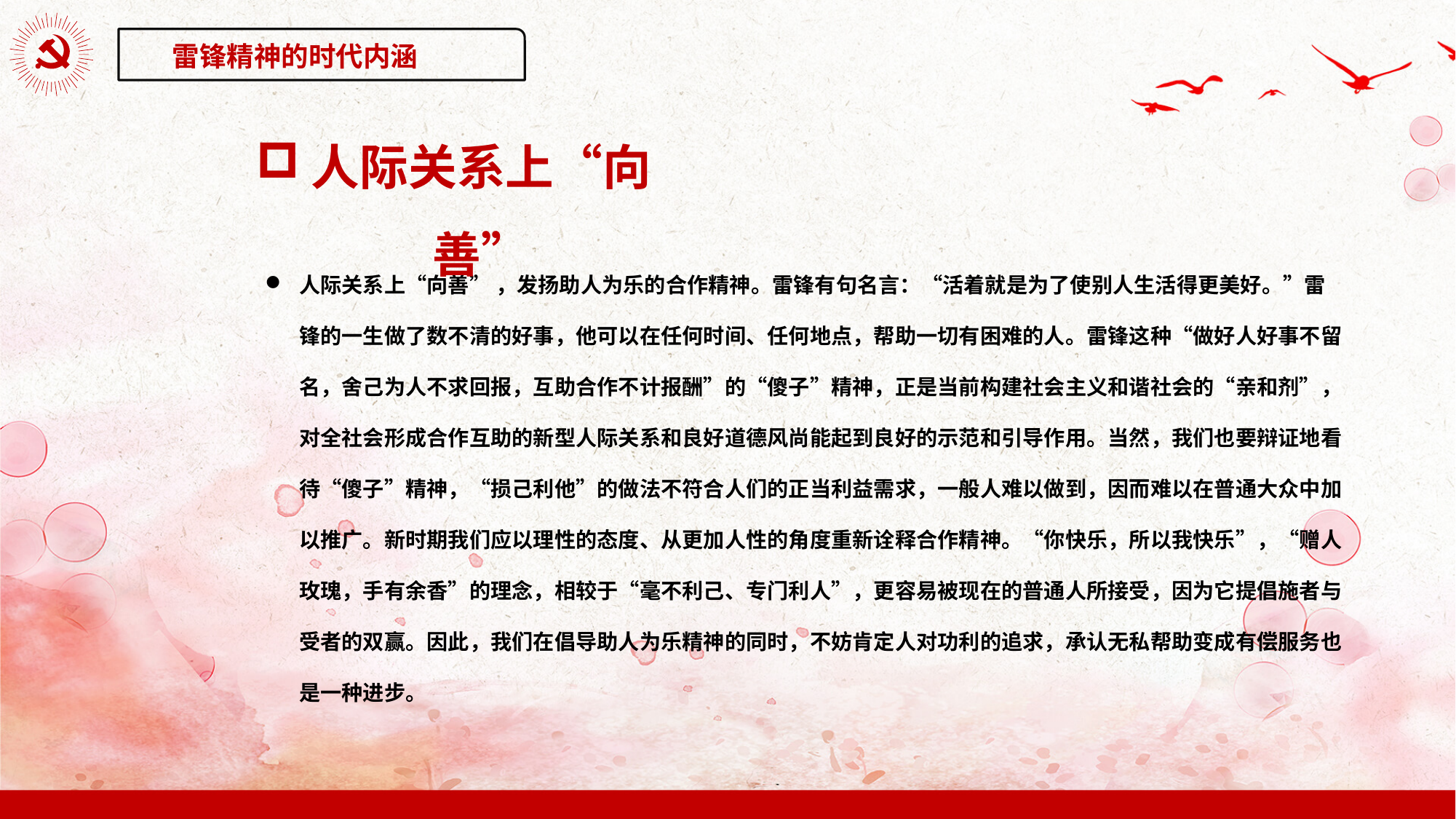

雷锋精神的时代内涵
人际关系上“向善”
人际关系上“向善” ，发扬助人为乐的合作精神。雷锋有句名言：“活着就是为了使别人生活得更美好。”雷锋的一生做了数不清的好事，他可以在任何时间、任何地点，帮助一切有困难的人。雷锋这种“做好人好事不留名，舍己为人不求回报，互助合作不计报酬”的“傻子”精神，正是当前构建社会主义和谐社会的“亲和剂”，对全社会形成合作互助的新型人际关系和良好道德风尚能起到良好的示范和引导作用。当然，我们也要辩证地看待“傻子”精神，“损己利他”的做法不符合人们的正当利益需求，一般人难以做到，因而难以在普通大众中加以推广。新时期我们应以理性的态度、从更加人性的角度重新诠释合作精神。“你快乐，所以我快乐”，“赠人玫瑰，手有余香”的理念，相较于“毫不利己、专门利人”，更容易被现在的普通人所接受，因为它提倡施者与受者的双赢。因此，我们在倡导助人为乐精神的同时，不妨肯定人对功利的追求，承认无私帮助变成有偿服务也是一种进步。